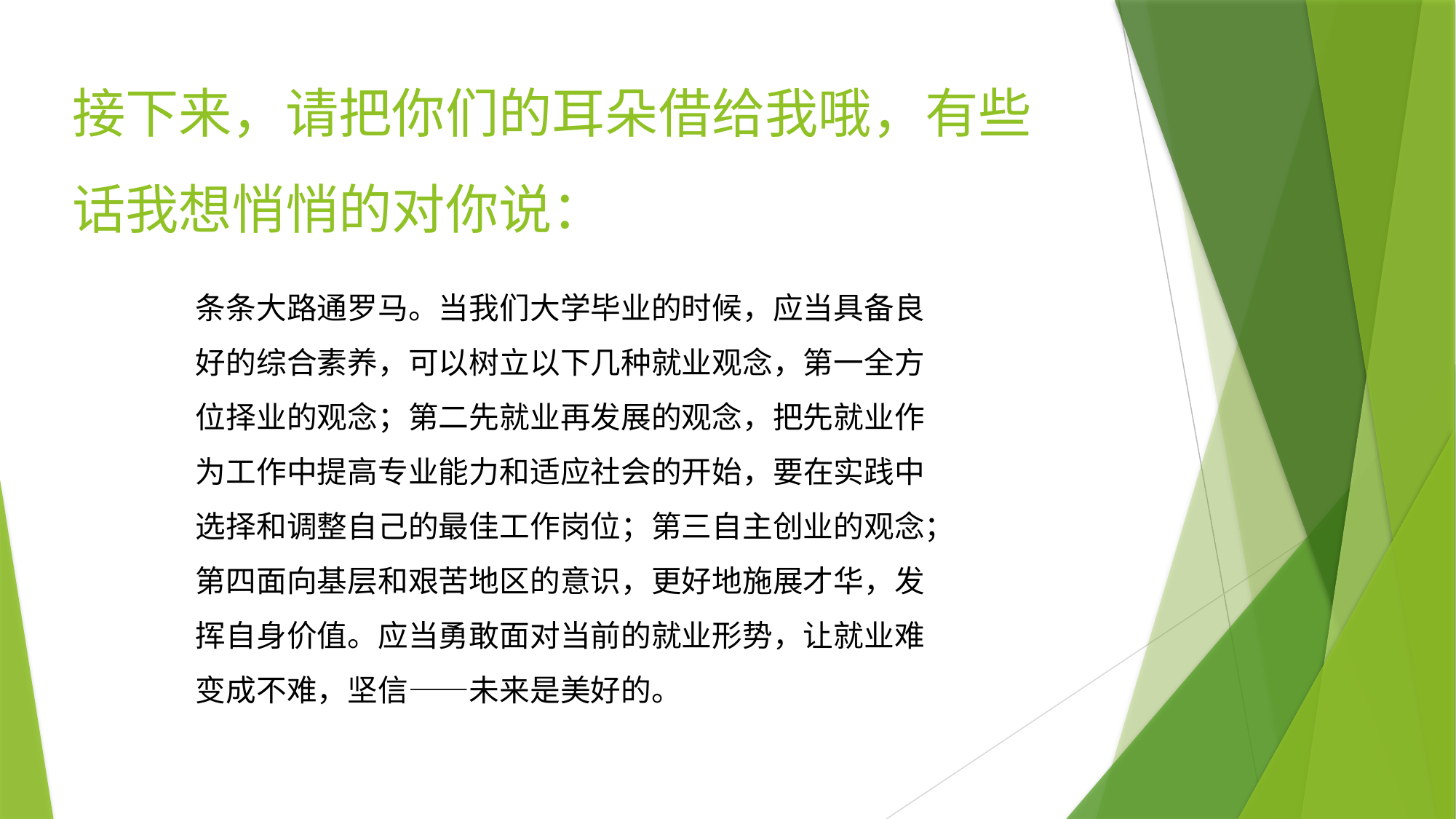

# 接下来，请把你们的耳朵借给我哦，有些话我想悄悄的对你说：
条条大路通罗马。当我们大学毕业的时候，应当具备良好的综合素养，可以树立以下几种就业观念，第一全方位择业的观念；第二先就业再发展的观念，把先就业作为工作中提高专业能力和适应社会的开始，要在实践中选择和调整自己的最佳工作岗位；第三自主创业的观念；第四面向基层和艰苦地区的意识，更好地施展才华，发挥自身价值。应当勇敢面对当前的就业形势，让就业难变成不难，坚信——未来是美好的。